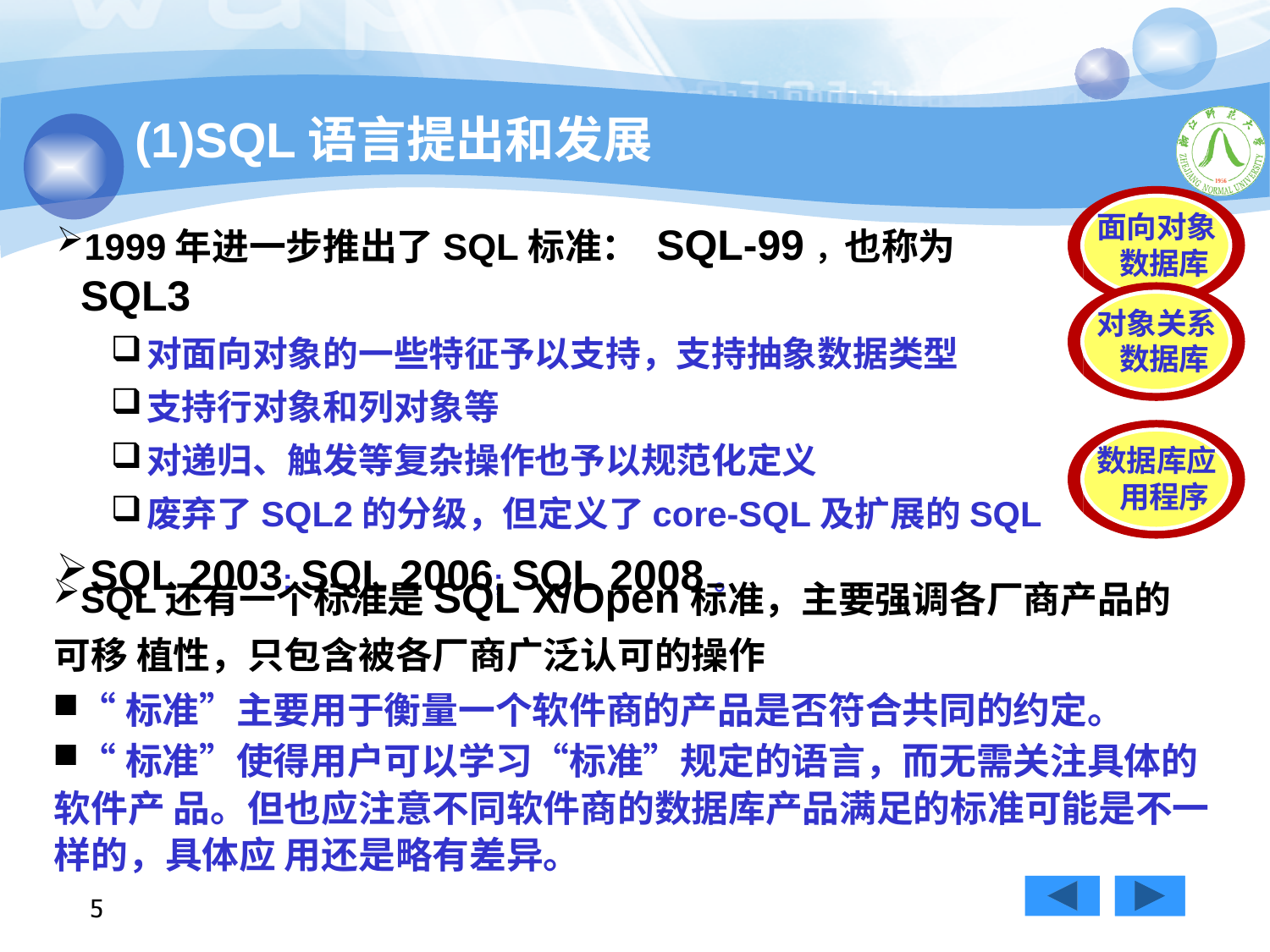

# (1)SQL语言提出和发展

1999年进一步推出了SQL标准： SQL-99，也称为SQL3
对面向对象的一些特征予以支持，支持抽象数据类型
支持行对象和列对象等
对递归、触发等复杂操作也予以规范化定义
废弃了SQL2的分级，但定义了core-SQL及扩展的SQL
SQL 2003; SQL 2006; SQL 2008。
面向对象 数据库
对象关系 数据库

数据库应 用程序
SQL还有一个标准是SQL X/Open标准，主要强调各厂商产品的可移 植性，只包含被各厂商广泛认可的操作
“标准”主要用于衡量一个软件商的产品是否符合共同的约定。
“标准”使得用户可以学习“标准”规定的语言，而无需关注具体的软件产 品。但也应注意不同软件商的数据库产品满足的标准可能是不一样的，具体应 用还是略有差异。
5